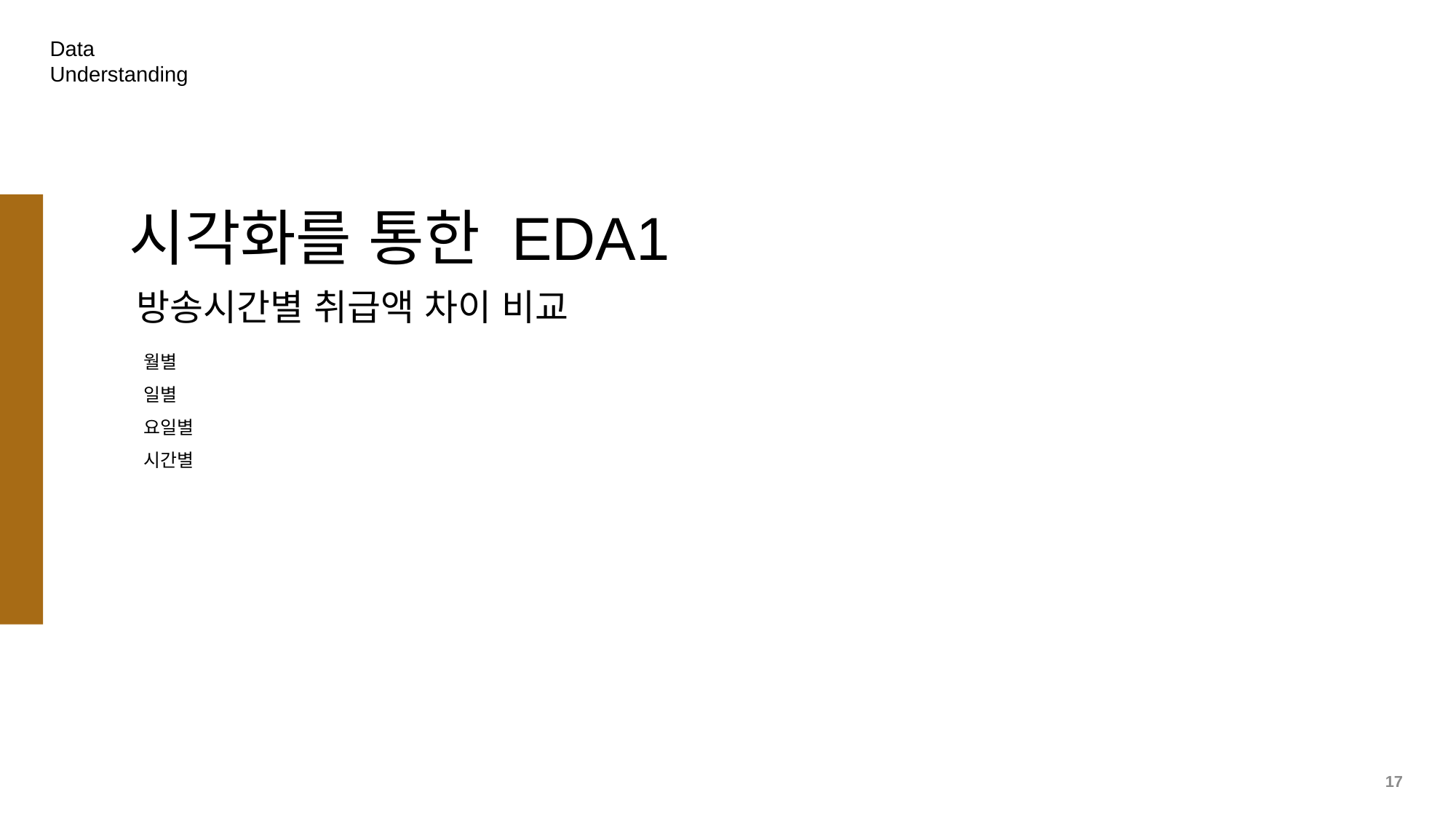

Data
Understanding
시각화를 통한 EDA1
방송시간별 취급액 차이 비교
월별
일별
요일별
시간별

17